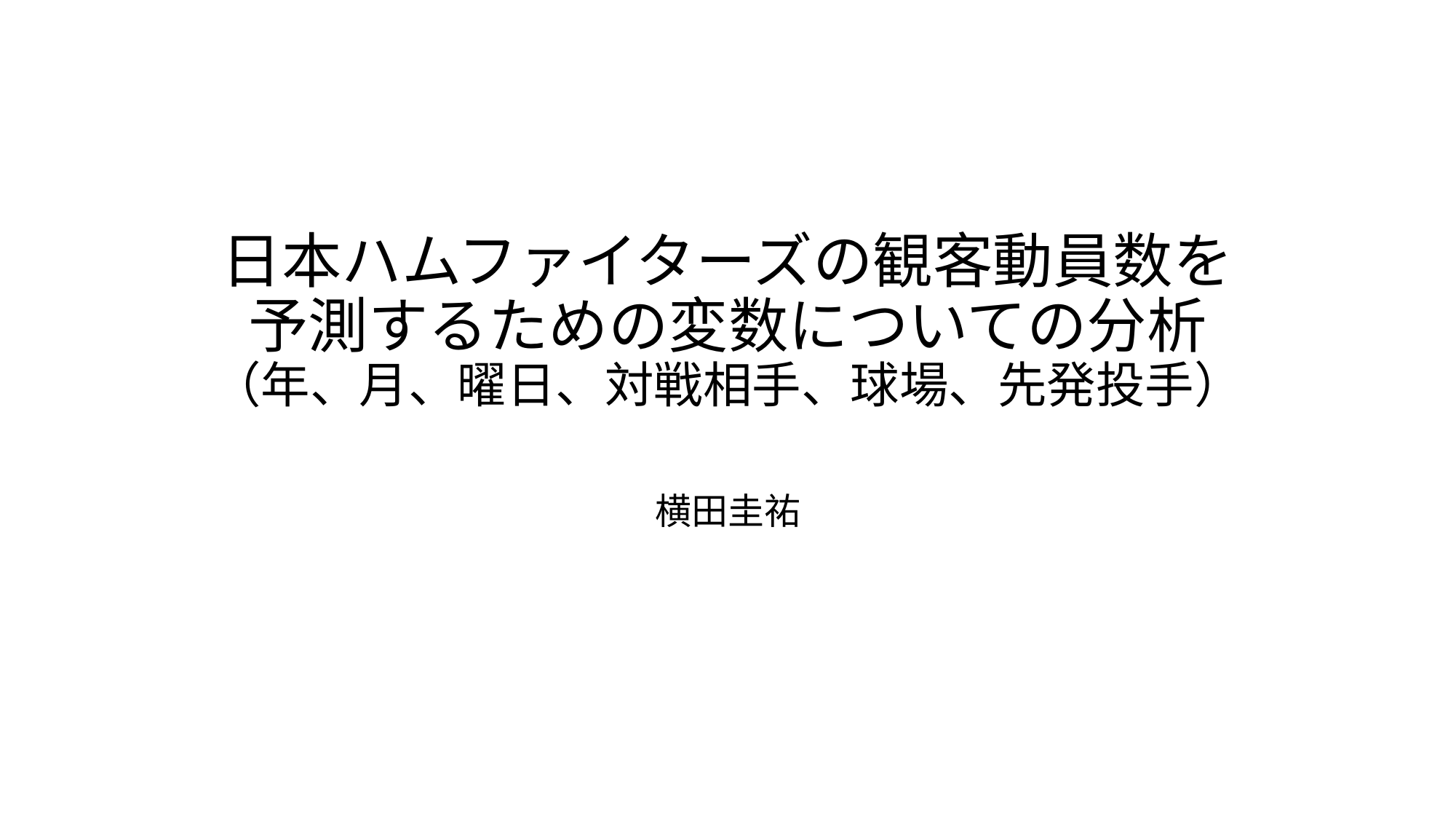

# 日本ハムファイターズの観客動員数を予測するための変数についての分析 （年、月、曜日、対戦相手、球場、先発投手）
横田圭祐